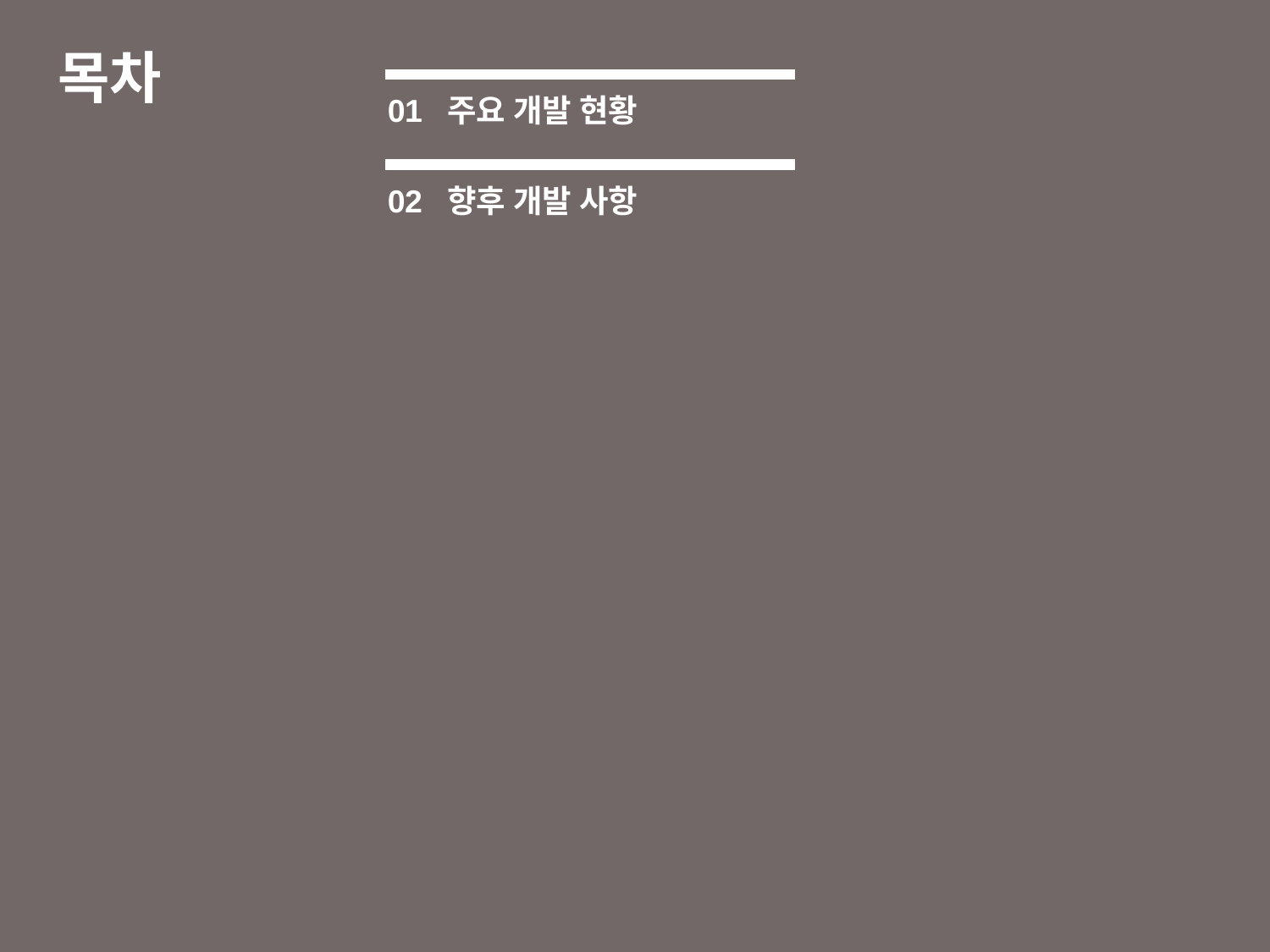

# 목차
01  주요 개발 현황
02  향후 개발 사항